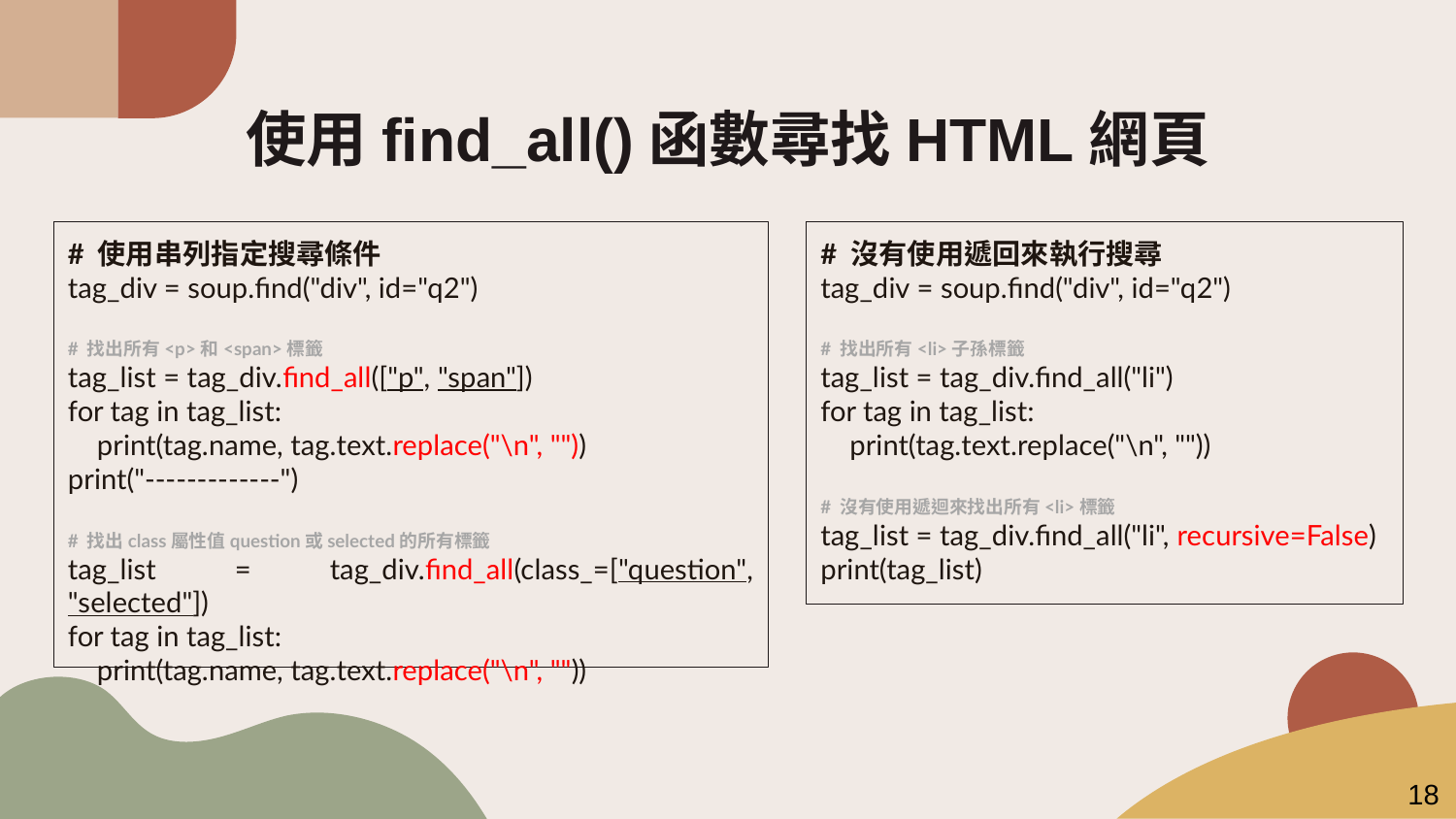

# 使用find_all()函數尋找HTML網頁
# 使用串列指定搜尋條件
tag_div = soup.find("div", id="q2")

# 找出所有<p>和<span>標籤
tag_list = tag_div.find_all(["p", "span"])
for tag in tag_list:
    print(tag.name, tag.text.replace("\n", ""))
print("-------------")

# 找出class屬性值question或selected的所有標籤
tag_list = tag_div.find_all(class_=["question", "selected"])
for tag in tag_list:
    print(tag.name, tag.text.replace("\n", ""))
# 沒有使用遞回來執行搜尋
tag_div = soup.find("div", id="q2")

# 找出所有<li>子孫標籤
tag_list = tag_div.find_all("li")
for tag in tag_list:
    print(tag.text.replace("\n", ""))

# 沒有使用遞迴來找出所有<li>標籤
tag_list = tag_div.find_all("li", recursive=False)
print(tag_list)
18